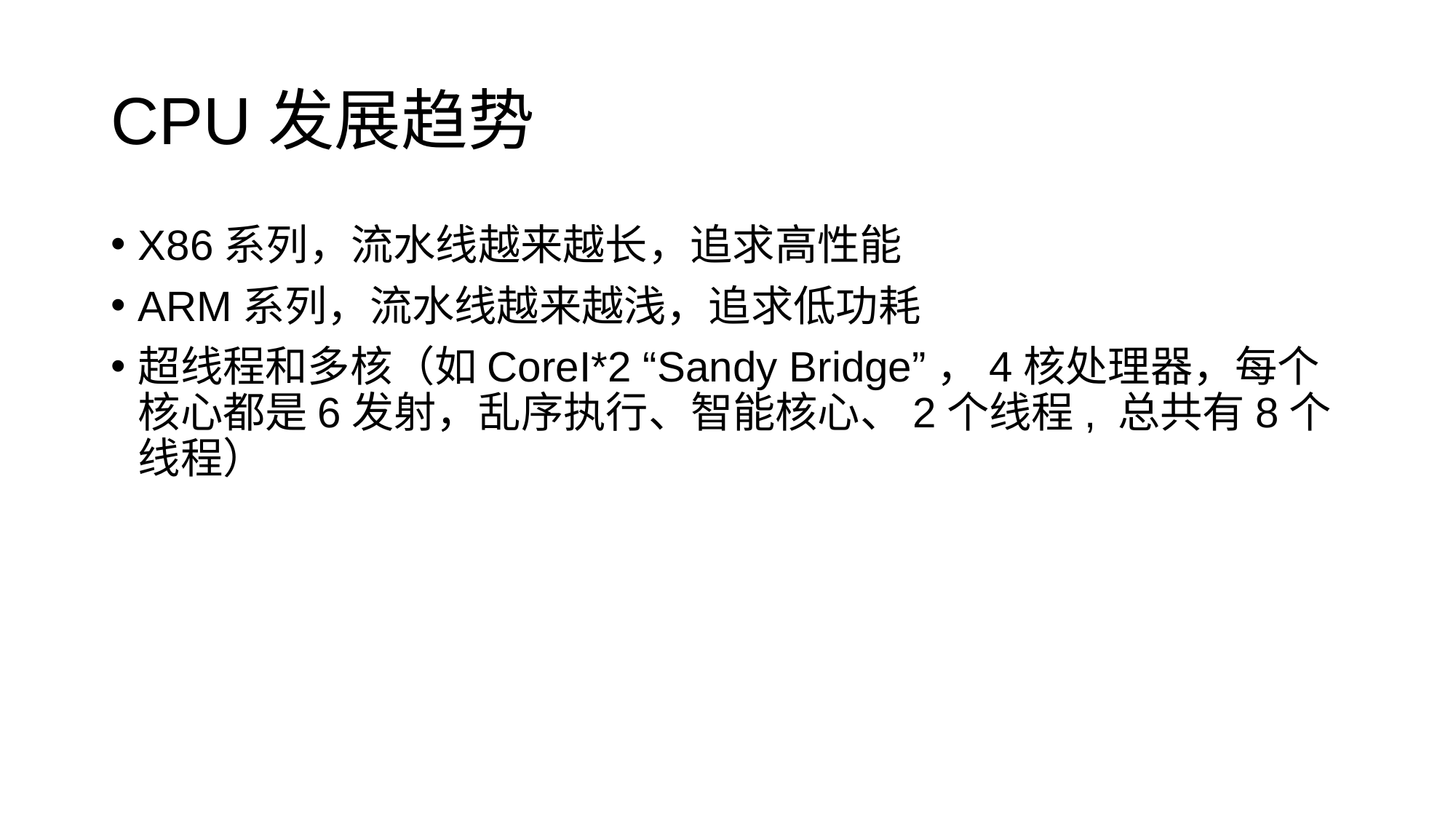

# CPU发展趋势
X86系列，流水线越来越长，追求高性能
ARM系列，流水线越来越浅，追求低功耗
超线程和多核（如CoreI*2 “Sandy Bridge”，4核处理器，每个核心都是6发射，乱序执行、智能核心、2个线程, 总共有8个线程）